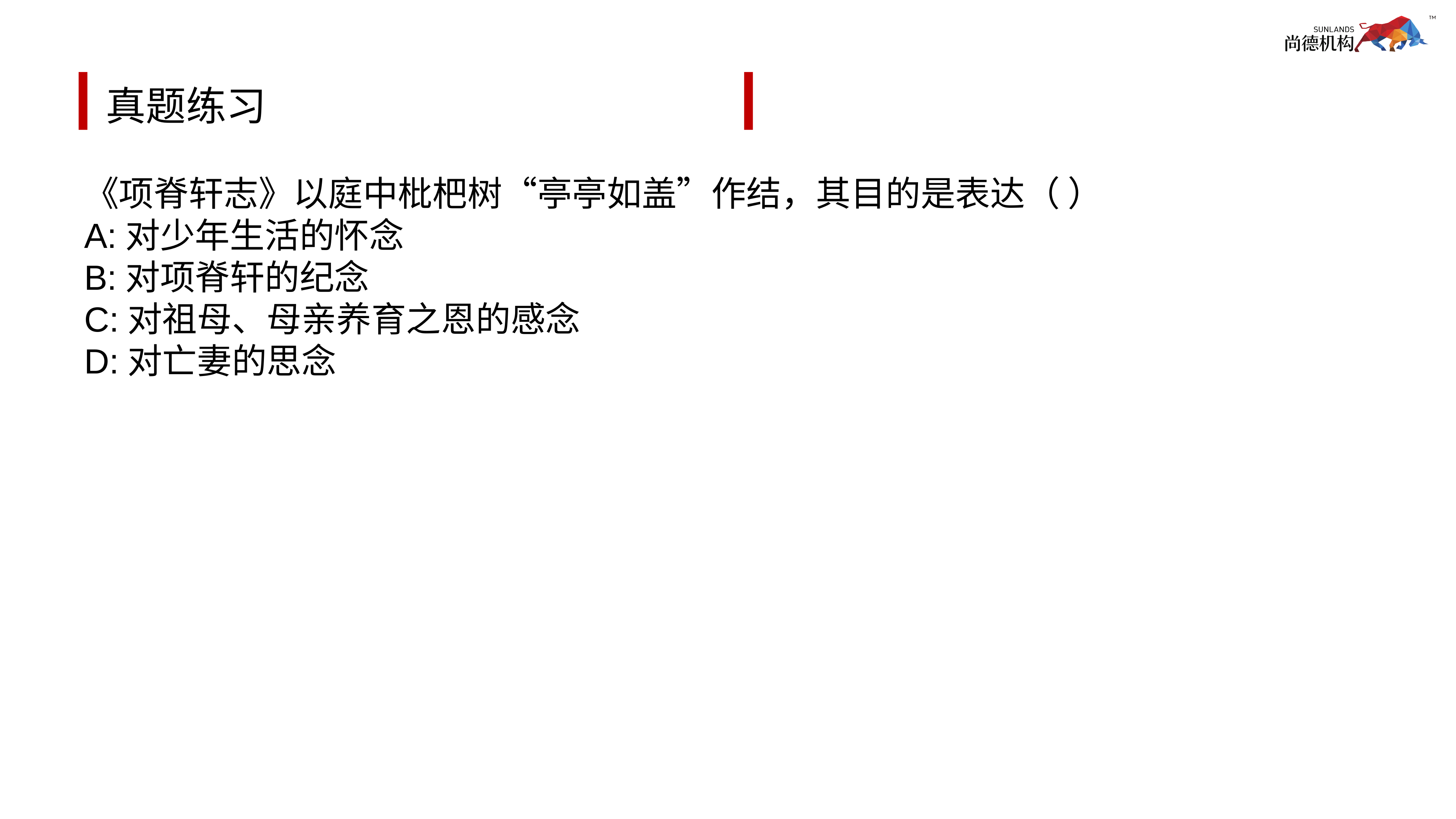

# 真题练习
《项脊轩志》以庭中枇杷树“亭亭如盖”作结，其目的是表达（ ）
A:对少年生活的怀念
B:对项脊轩的纪念
C:对祖母、母亲养育之恩的感念
D:对亡妻的思念